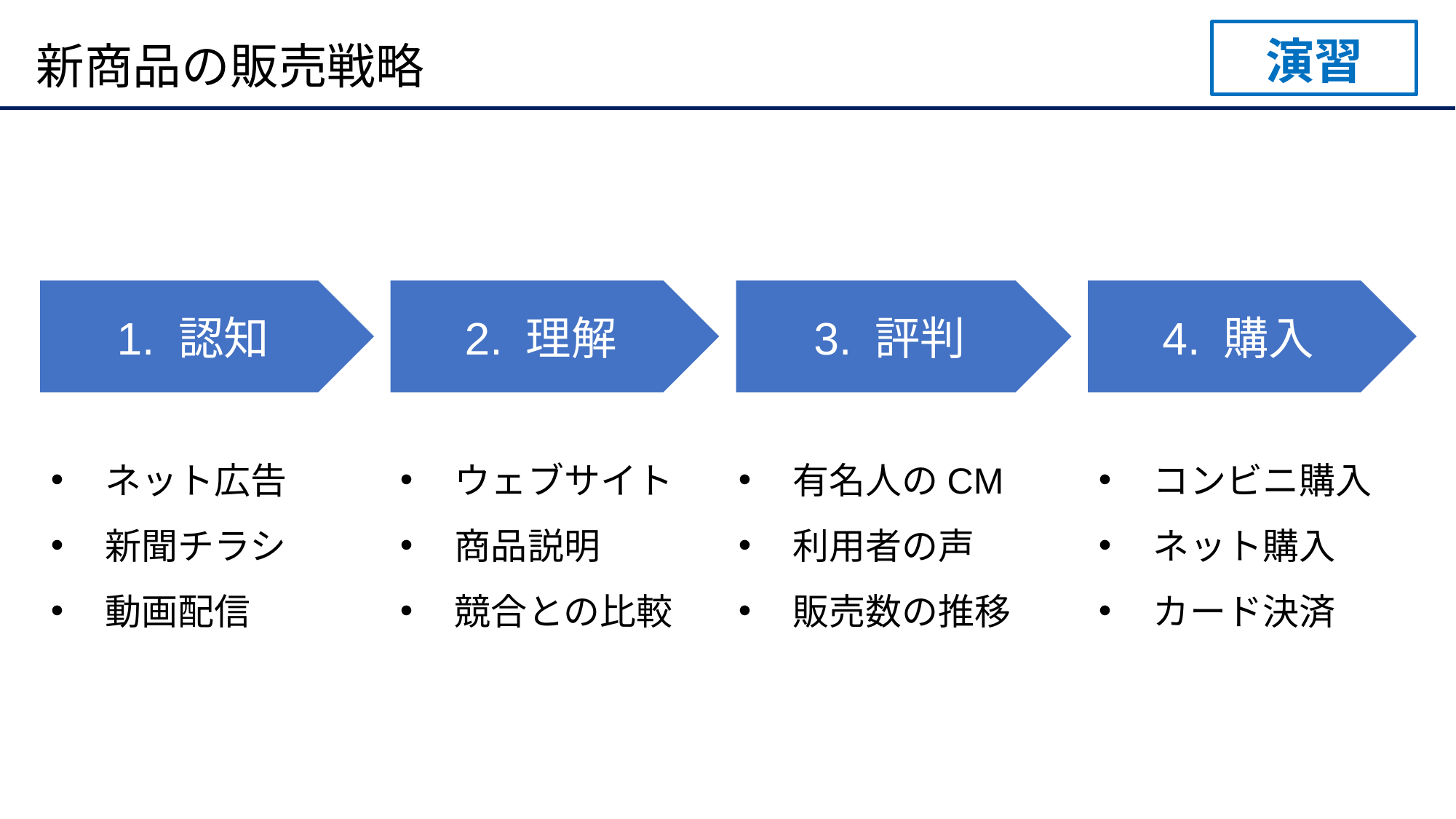

演習
# 新商品の販売戦略
1. 認知
2. 理解
3. 評判
4. 購入
ネット広告
新聞チラシ
動画配信
ウェブサイト
商品説明
競合との比較
有名人のCM
利用者の声
販売数の推移
コンビニ購入
ネット購入
カード決済